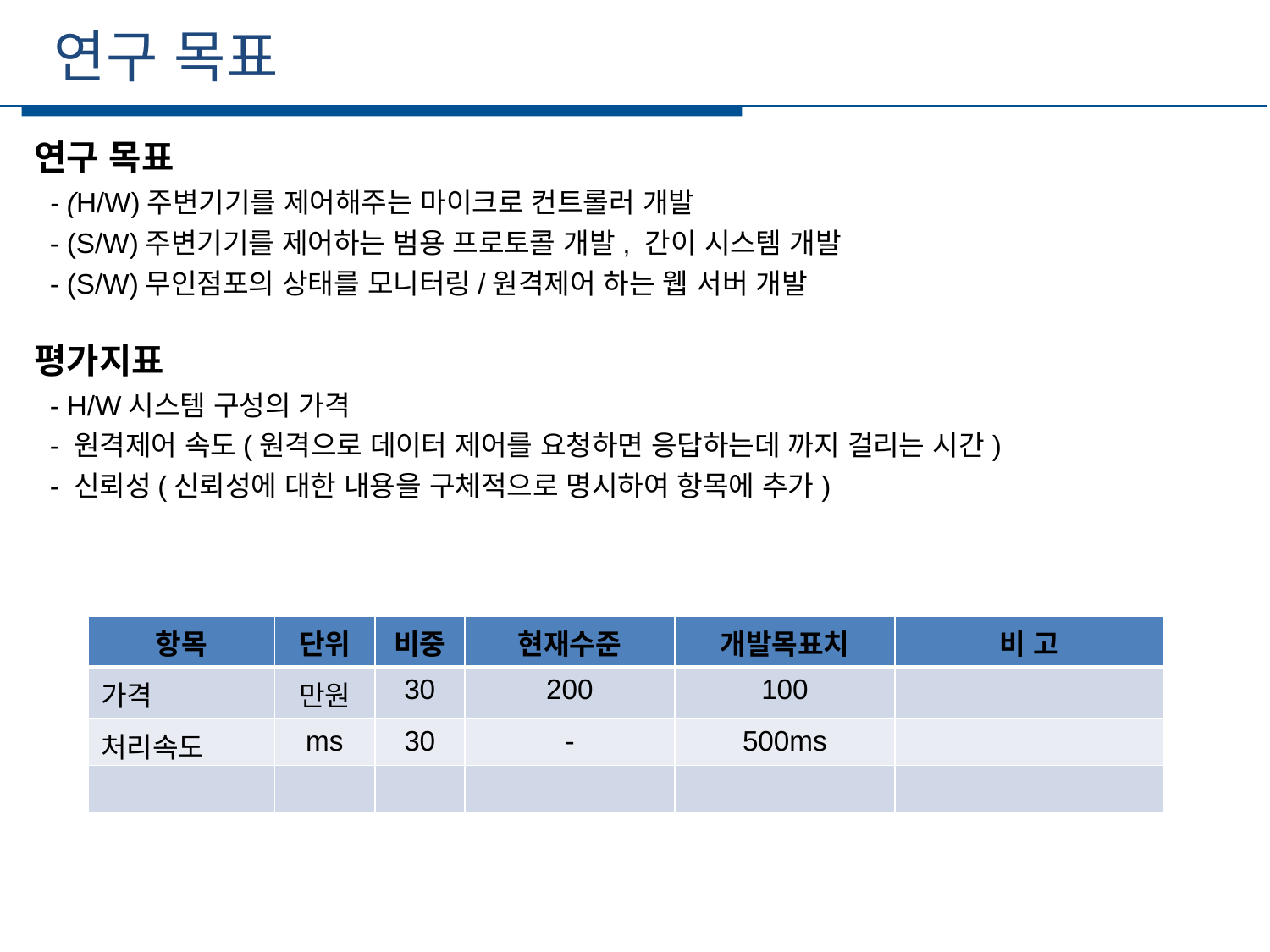

연구 목표
세부일정

연구 목표
  - (H/W)주변기기를 제어해주는 마이크로 컨트롤러 개발
  - (S/W)주변기기를 제어하는 범용 프로토콜 개발, 간이 시스템 개발
  - (S/W)무인점포의 상태를 모니터링/원격제어 하는 웹 서버 개발

평가지표
  - H/W시스템 구성의 가격
  - 원격제어 속도(원격으로 데이터 제어를 요청하면 응답하는데 까지 걸리는 시간)
  - 신뢰성(신뢰성에 대한 내용을 구체적으로 명시하여 항목에 추가)
| 항목 | 단위 | 비중 | 현재수준 | 개발목표치 | 비 고 |
| --- | --- | --- | --- | --- | --- |
| 가격 | 만원 | 30 | 200 | 100 |  |
| 처리속도 | ms | 30 | - | 500ms |  |
|  |  |  |  |  |  |